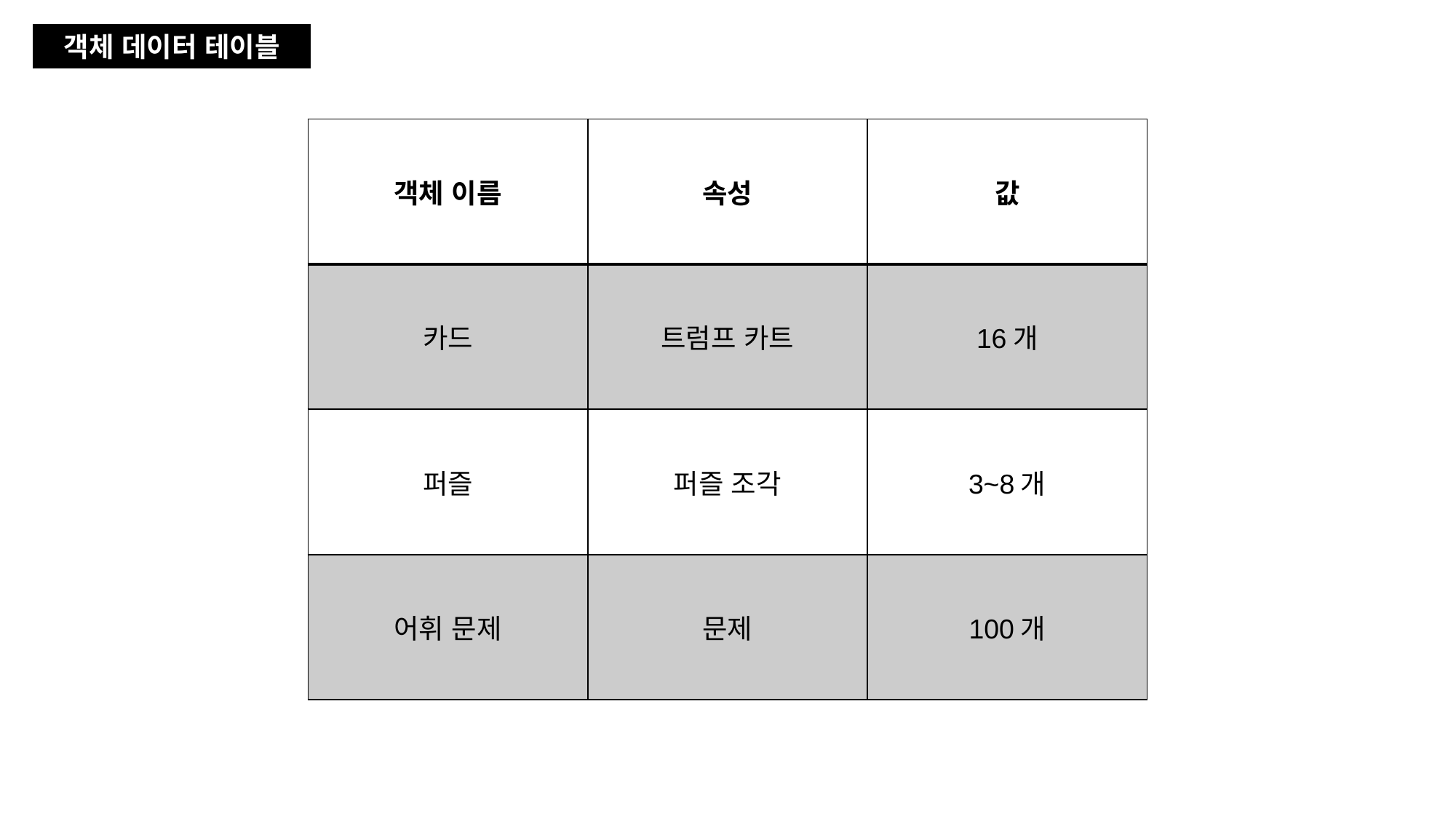

객체 데이터 테이블
| 객체 이름 | 속성 | 값 |
| --- | --- | --- |
| 카드 | 트럼프 카트 | 16개 |
| 퍼즐 | 퍼즐 조각 | 3~8개 |
| 어휘 문제 | 문제 | 100개 |